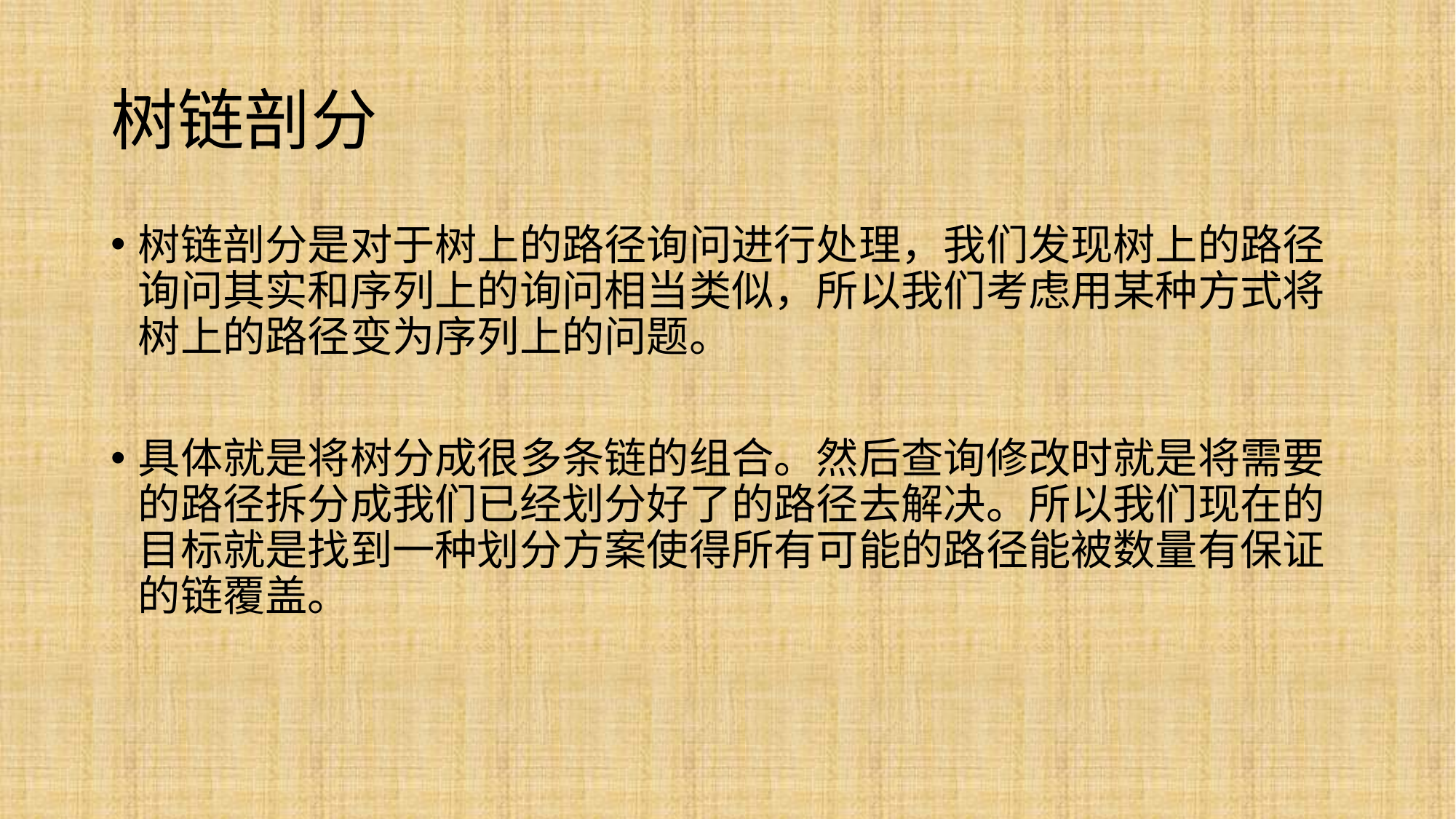

# 树链剖分
树链剖分是对于树上的路径询问进行处理，我们发现树上的路径询问其实和序列上的询问相当类似，所以我们考虑用某种方式将树上的路径变为序列上的问题。

具体就是将树分成很多条链的组合。然后查询修改时就是将需要的路径拆分成我们已经划分好了的路径去解决。所以我们现在的目标就是找到一种划分方案使得所有可能的路径能被数量有保证的链覆盖。